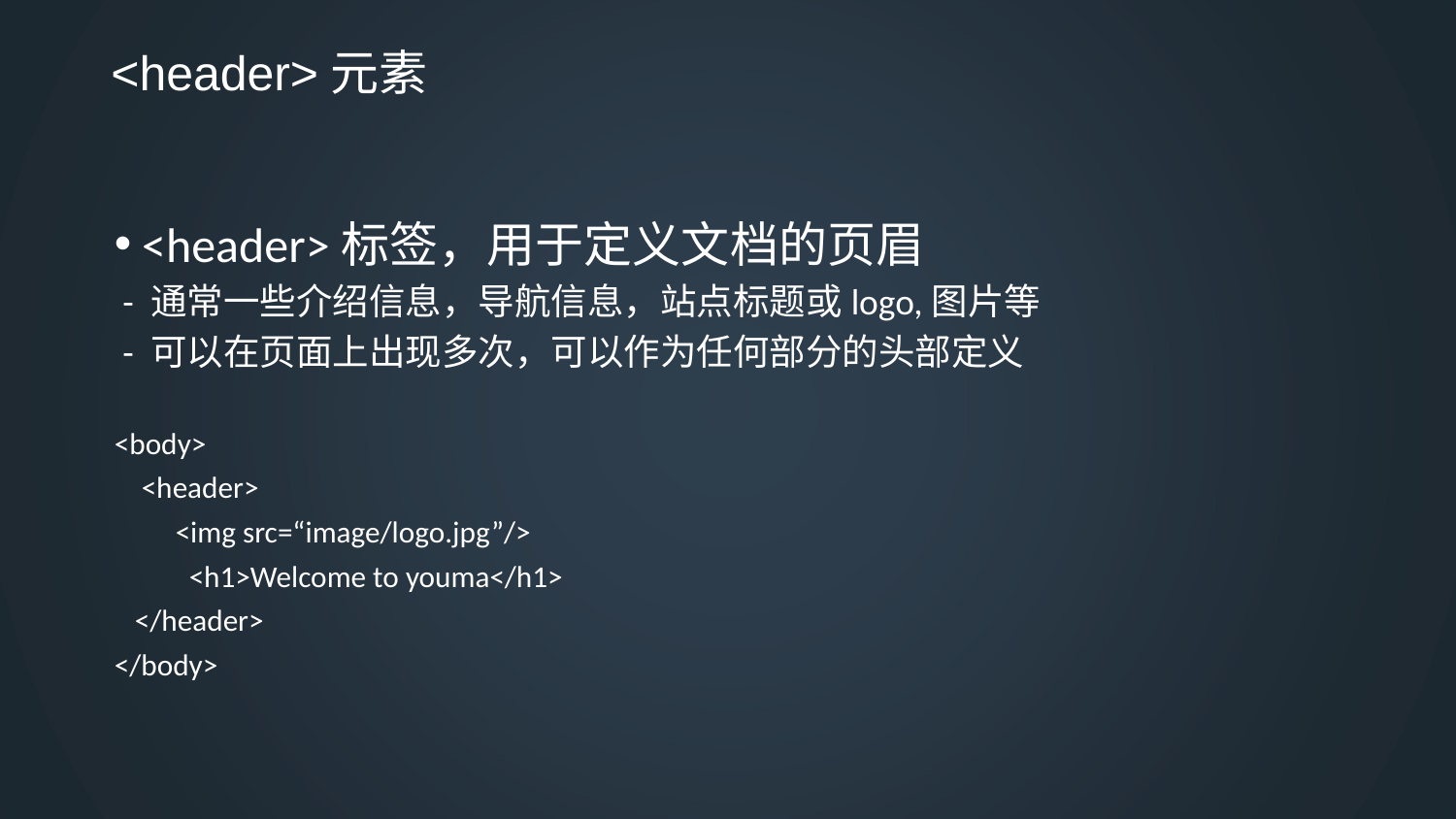

# <header>元素
<header>标签，用于定义文档的页眉
 - 通常一些介绍信息，导航信息，站点标题或logo,图片等
 - 可以在页面上出现多次，可以作为任何部分的头部定义

<body>
    <header>
         <img src=“image/logo.jpg”/>
           <h1>Welcome to youma</h1>
   </header>
</body>